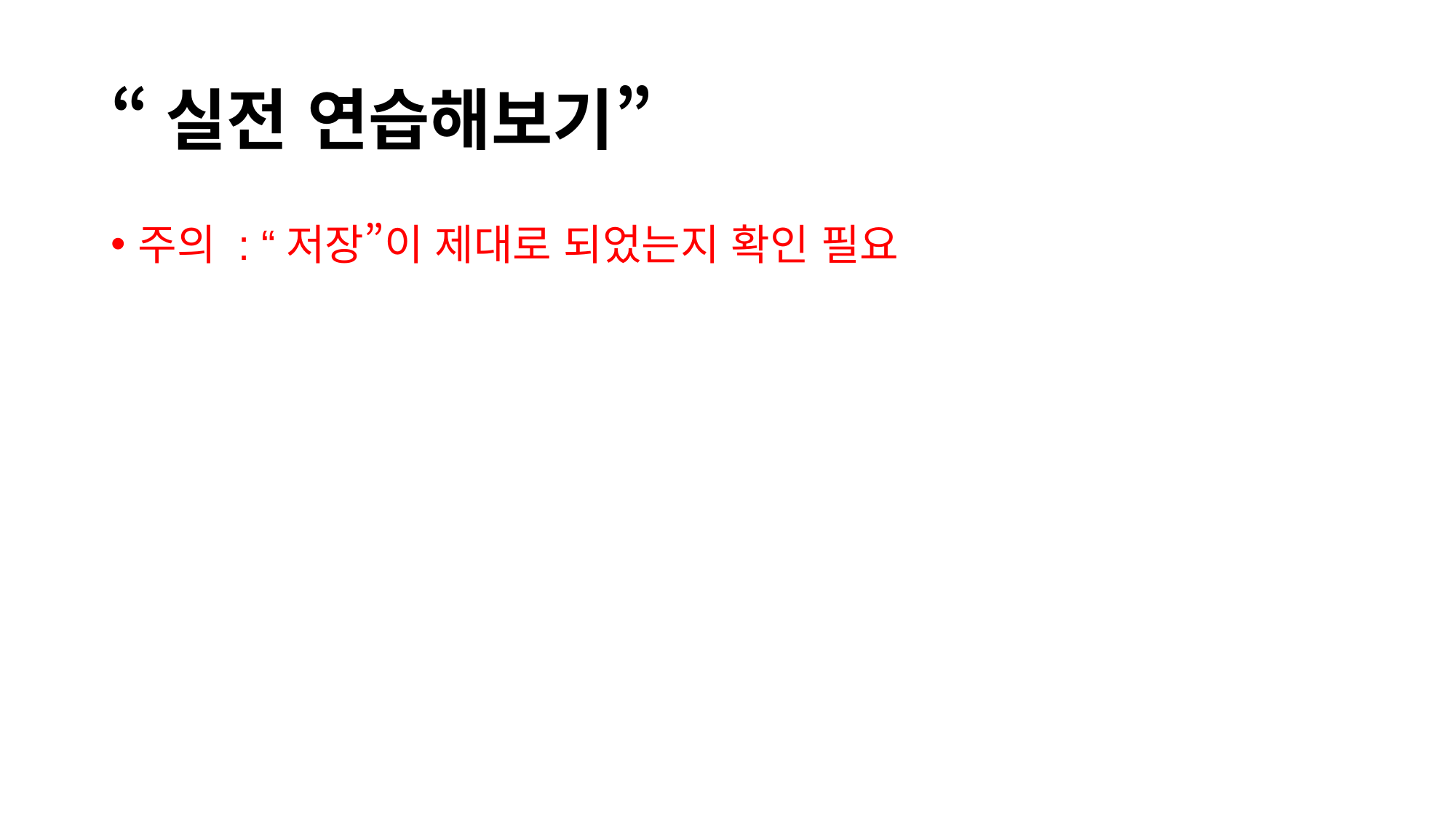

# “실전 연습해보기”
주의 : “저장”이 제대로 되었는지 확인 필요